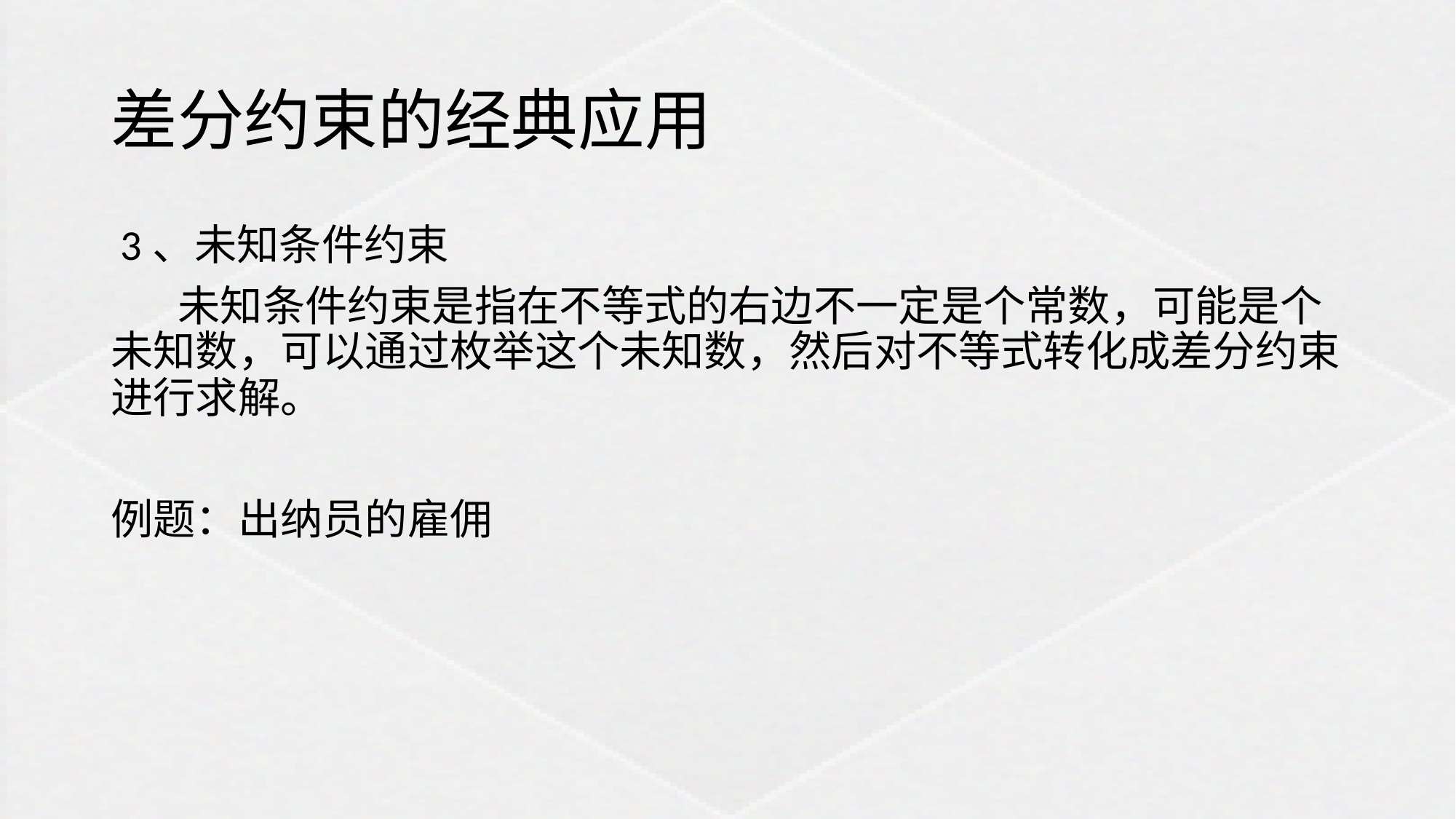

# 差分约束的经典应用
 3、未知条件约束
      未知条件约束是指在不等式的右边不一定是个常数，可能是个未知数，可以通过枚举这个未知数，然后对不等式转化成差分约束进行求解。

例题：出纳员的雇佣